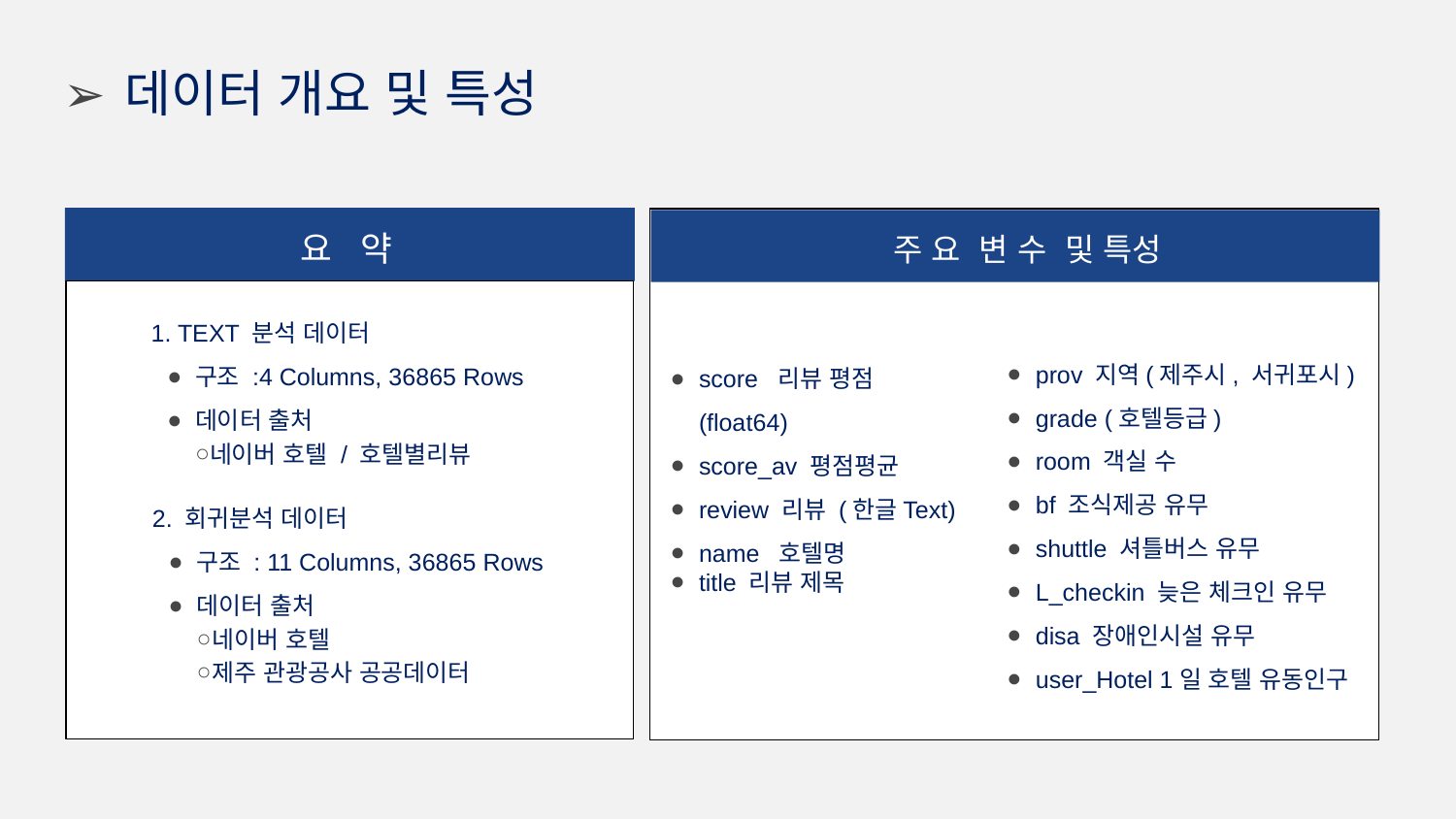

# 데이터 개요 및 특성

주 요  변 수  및 특성

요   약
1. TEXT 분석 데이터
구조 :4 Columns, 36865 Rows
데이터 출처
네이버 호텔 / 호텔별리뷰
prov 지역(제주시, 서귀포시)
grade (호텔등급)
room 객실 수
bf 조식제공 유무
shuttle 셔틀버스 유무
L_checkin 늦은 체크인 유무
disa 장애인시설 유무
user_Hotel 1일 호텔 유동인구
score  리뷰 평점 (float64)
score_av 평점평균
review 리뷰 (한글Text)
name  호텔명
title 리뷰 제목

2. 회귀분석 데이터
구조 : 11 Columns, 36865 Rows
데이터 출처
네이버 호텔
제주 관광공사 공공데이터